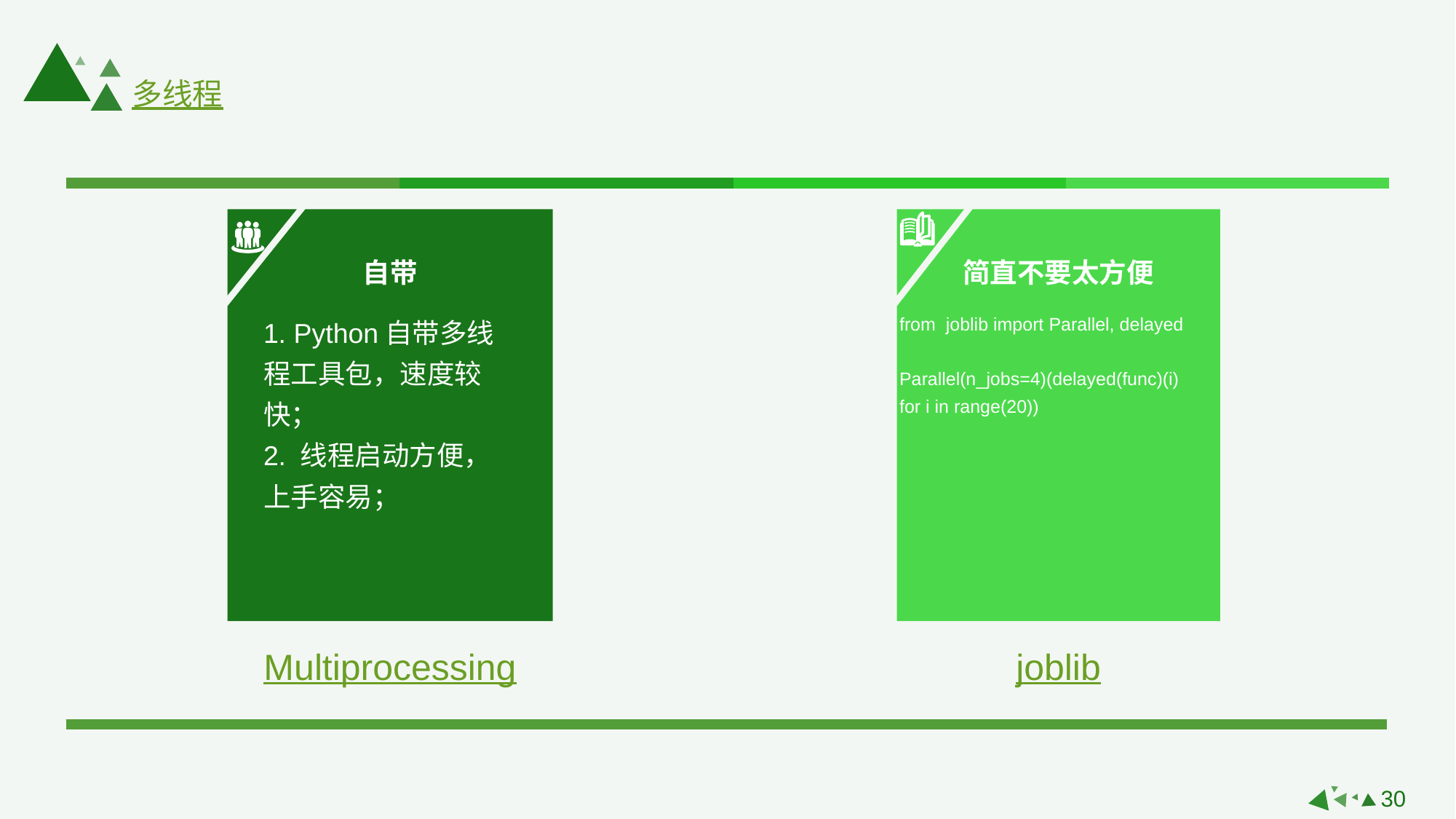

多线程

自带
简直不要太方便
1. Python自带多线程工具包，速度较快；
2. 线程启动方便，上手容易；
from  joblib import Parallel, delayed

Parallel(n_jobs=4)(delayed(func)(i)
for i in range(20))
Multiprocessing
joblib
30